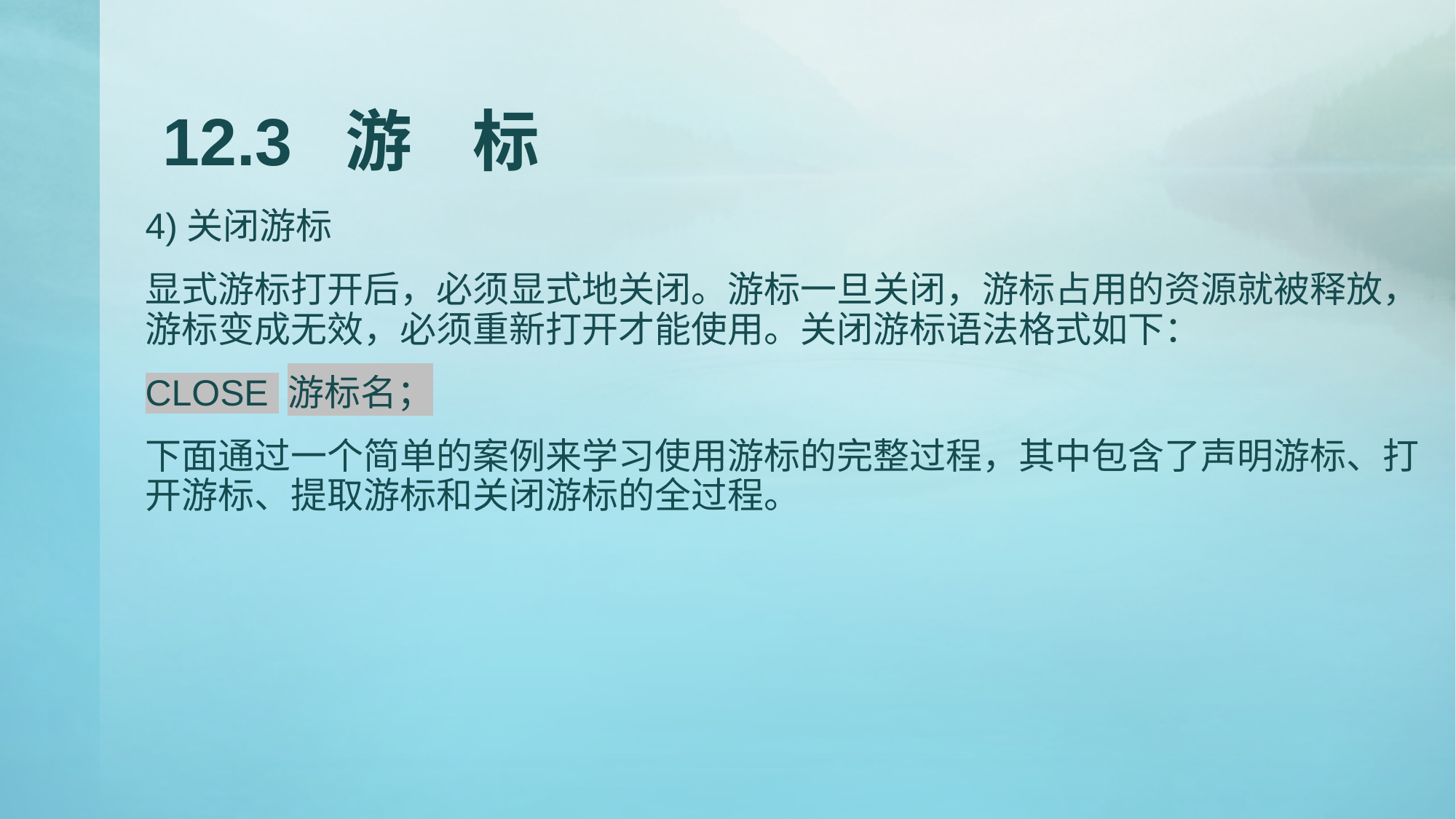

# 12.3  游    标
4)关闭游标
显式游标打开后，必须显式地关闭。游标一旦关闭，游标占用的资源就被释放，游标变成无效，必须重新打开才能使用。关闭游标语法格式如下：
CLOSE 游标名；
下面通过一个简单的案例来学习使用游标的完整过程，其中包含了声明游标、打开游标、提取游标和关闭游标的全过程。